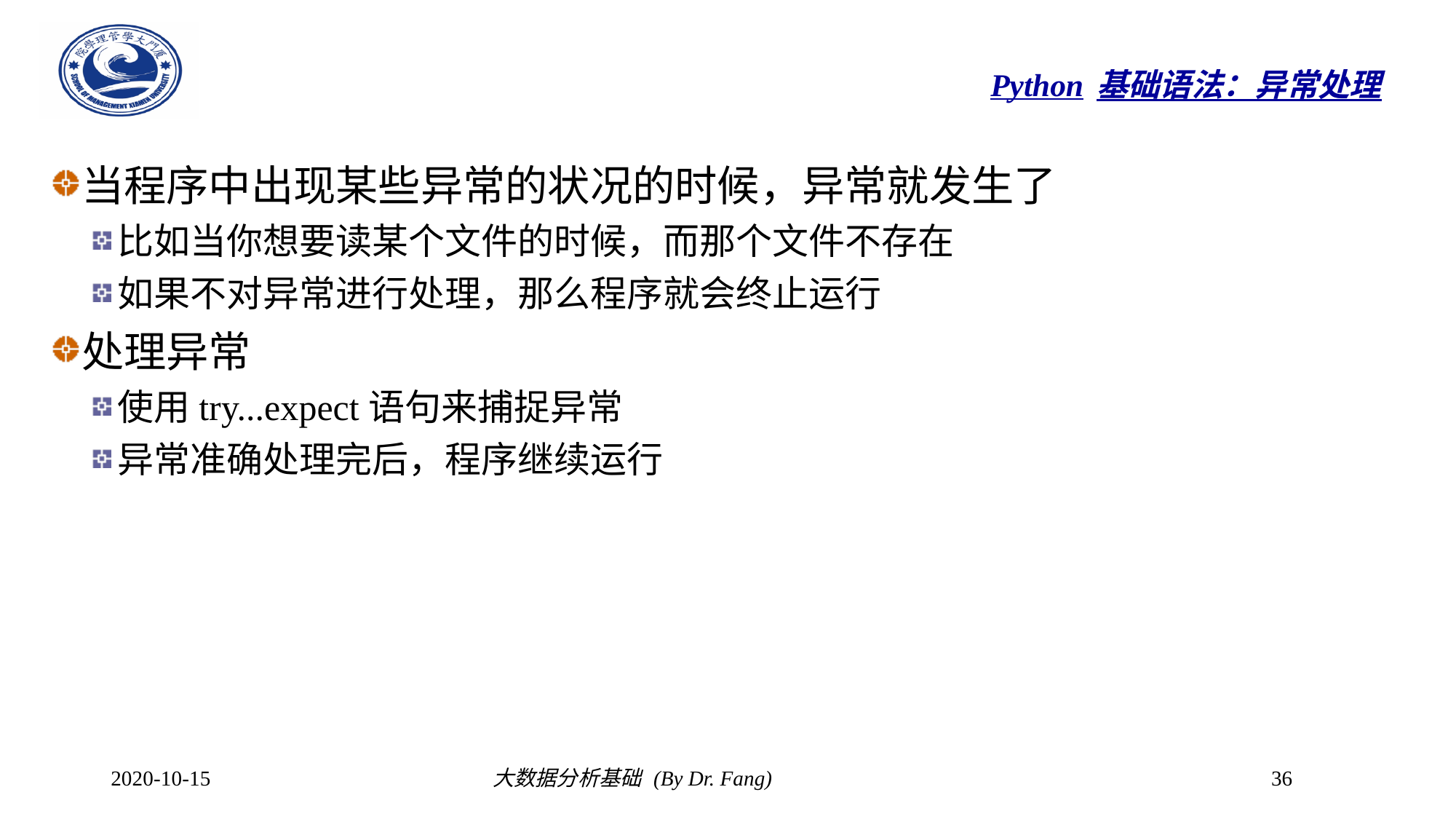

# Python基础语法：异常处理
当程序中出现某些异常的状况的时候，异常就发生了
比如当你想要读某个文件的时候，而那个文件不存在
如果不对异常进行处理，那么程序就会终止运行
处理异常
使用try...expect语句来捕捉异常
异常准确处理完后，程序继续运行
2020-10-15
大数据分析基础 (By Dr. Fang)
36